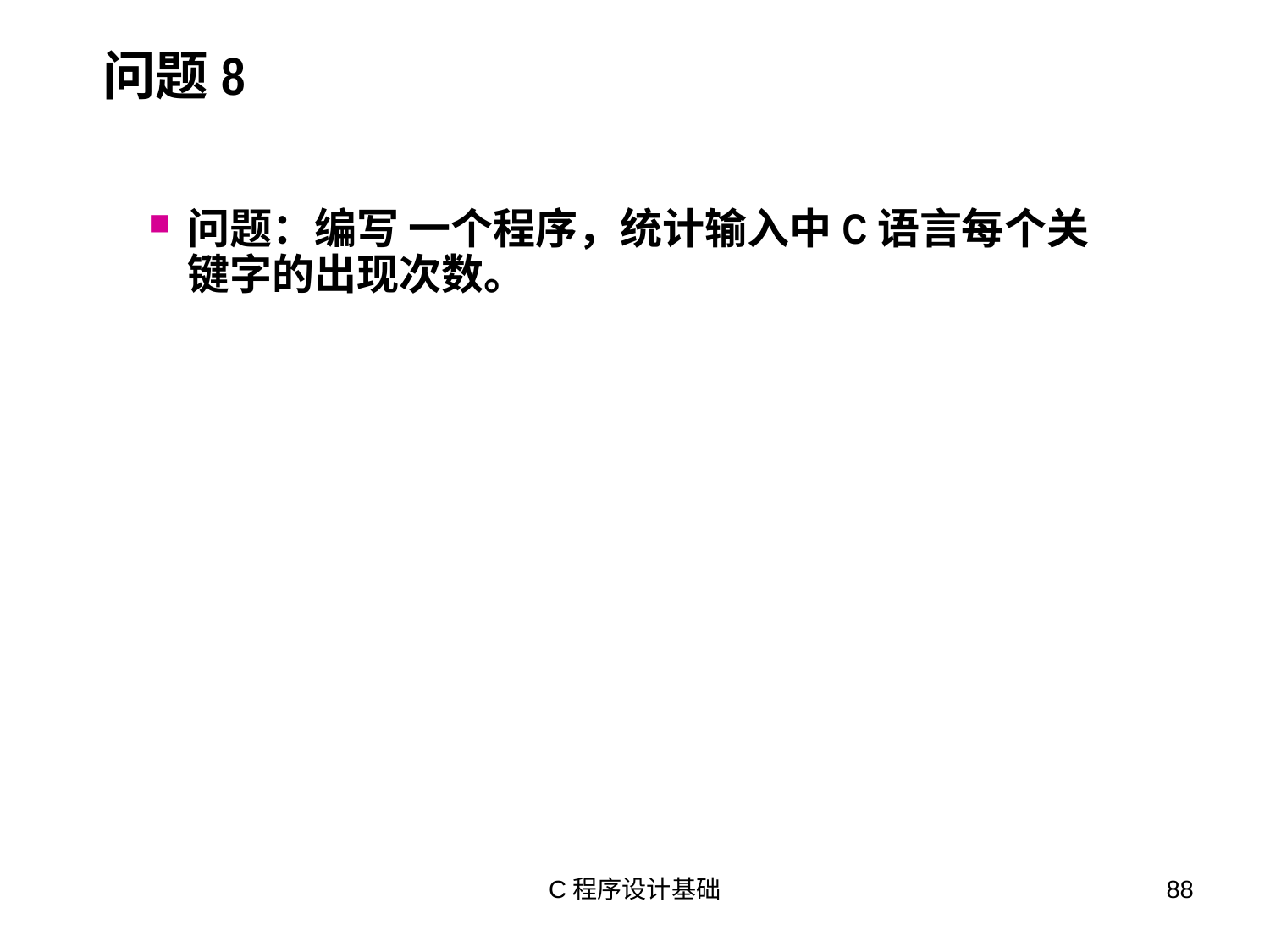

# 问题8
问题：编写 一个程序，统计输入中C语言每个关键字的出现次数。
C程序设计基础
88